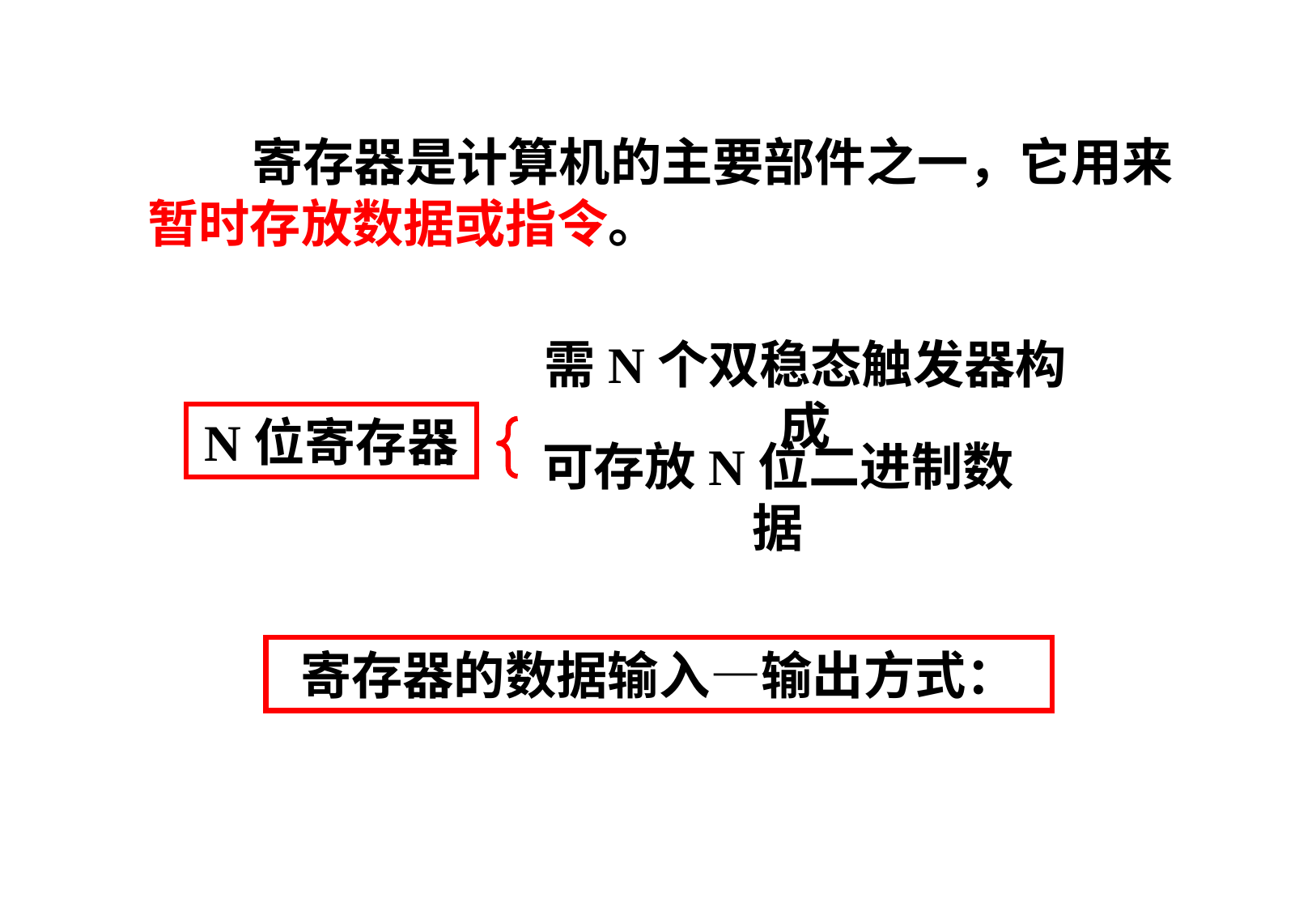

寄存器是计算机的主要部件之一，它用来暂时存放数据或指令。
需N个双稳态触发器构成
N位寄存器

可存放N位二进制数据
寄存器的数据输入—输出方式：